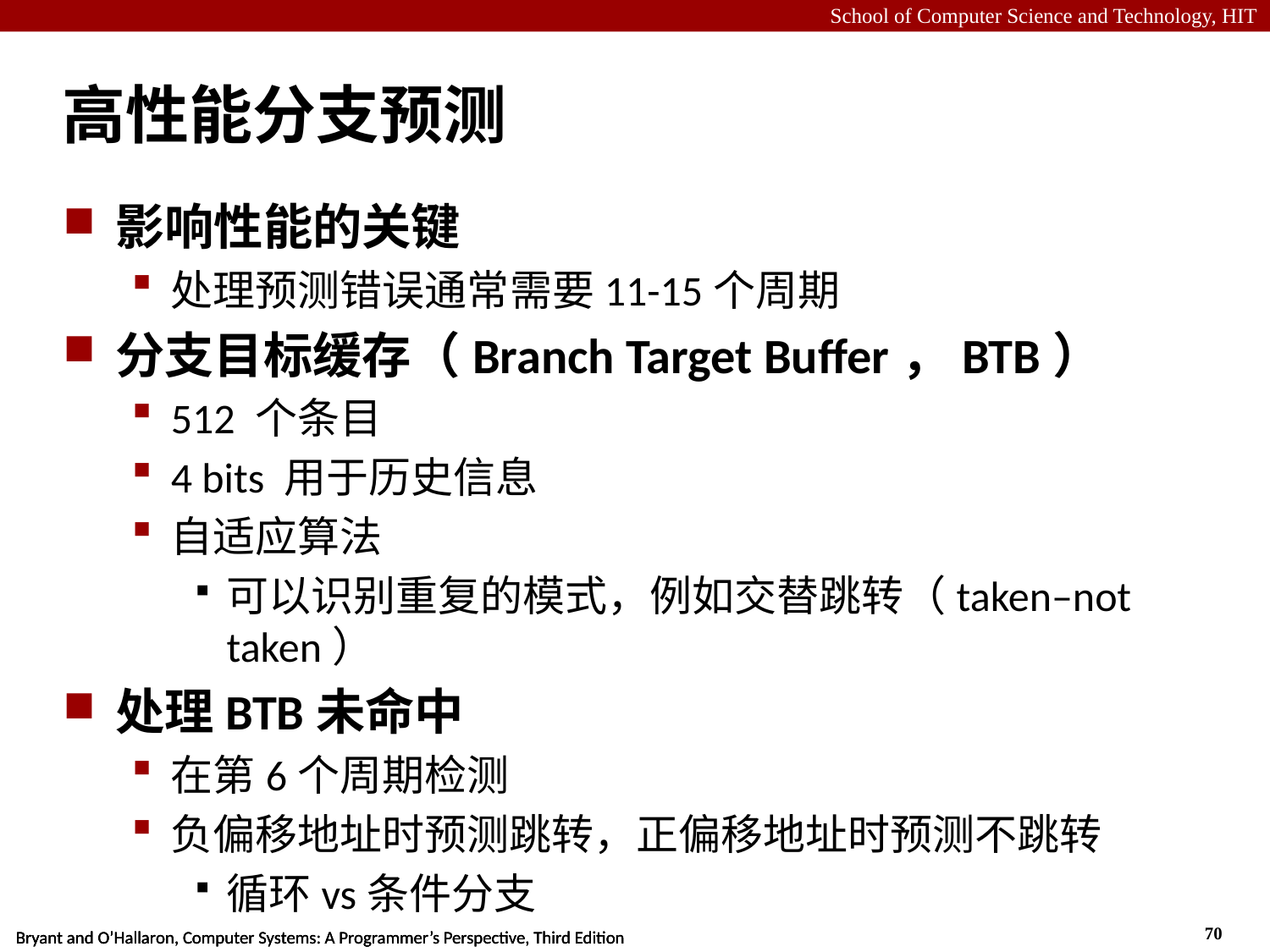

# 高性能分支预测
影响性能的关键
处理预测错误通常需要11-15个周期
分支目标缓存（Branch Target Buffer，BTB）
512 个条目
4 bits 用于历史信息
自适应算法
可以识别重复的模式，例如交替跳转（taken–not taken）
处理BTB未命中
在第6个周期检测
负偏移地址时预测跳转，正偏移地址时预测不跳转
循环vs条件分支